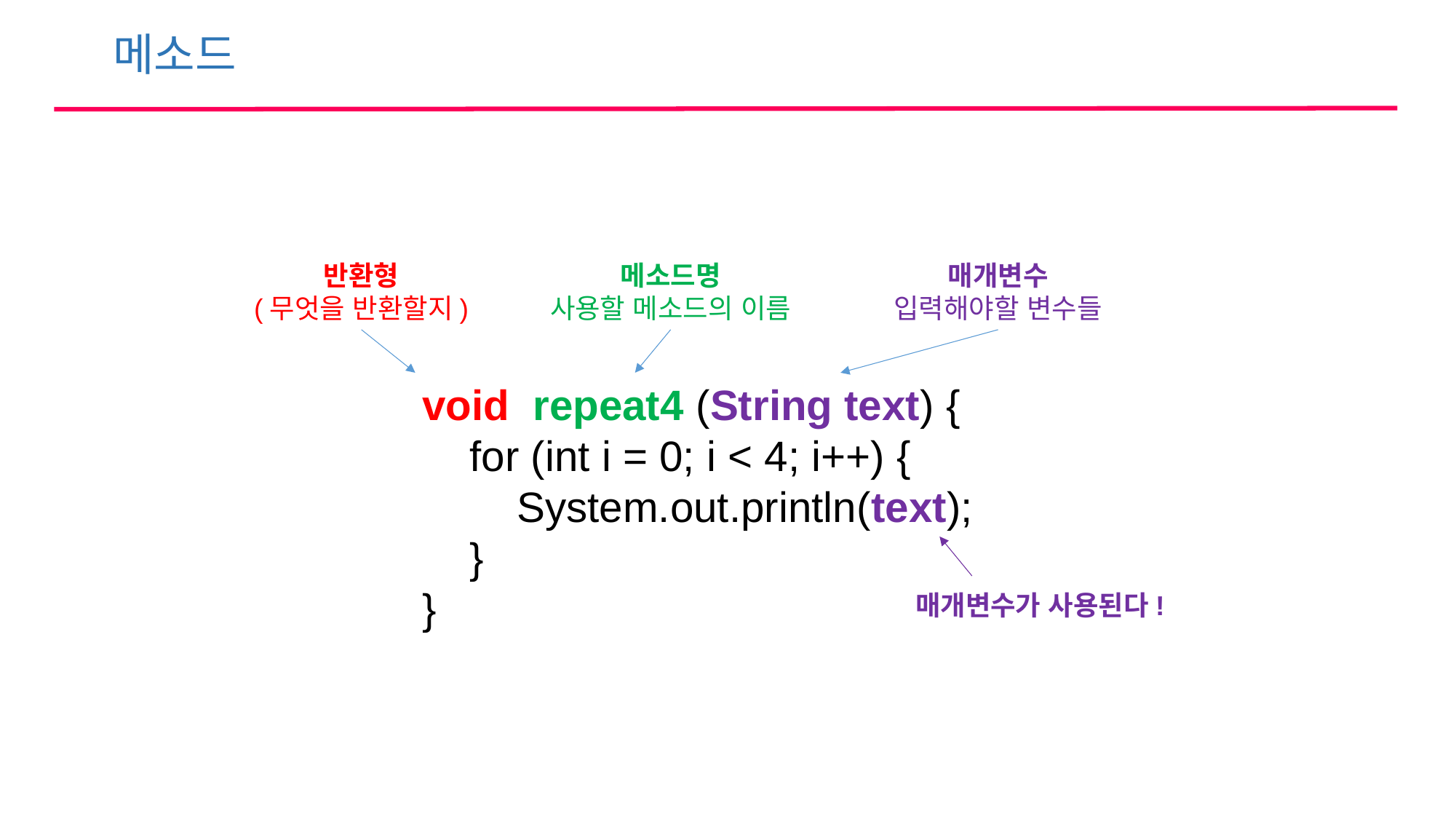

메소드
반환형
(무엇을 반환할지)
메소드명
사용할 메소드의 이름
매개변수
입력해야할 변수들
void  repeat4 (String text) {
    for (int i = 0; i < 4; i++) {
        System.out.println(text);
    }
}
매개변수가 사용된다!